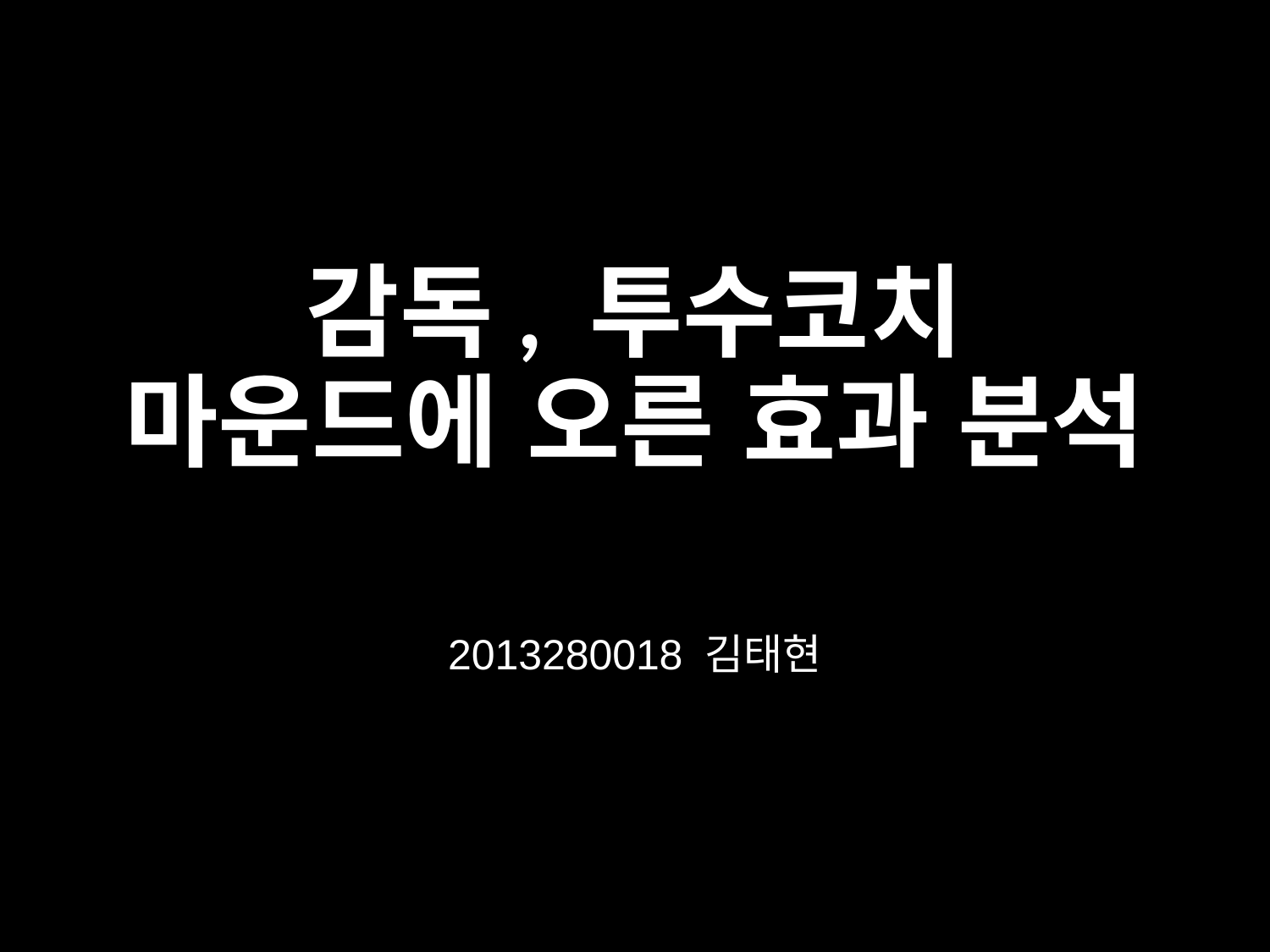

# 감독, 투수코치 마운드에 오른 효과 분석
2013280018 김태현